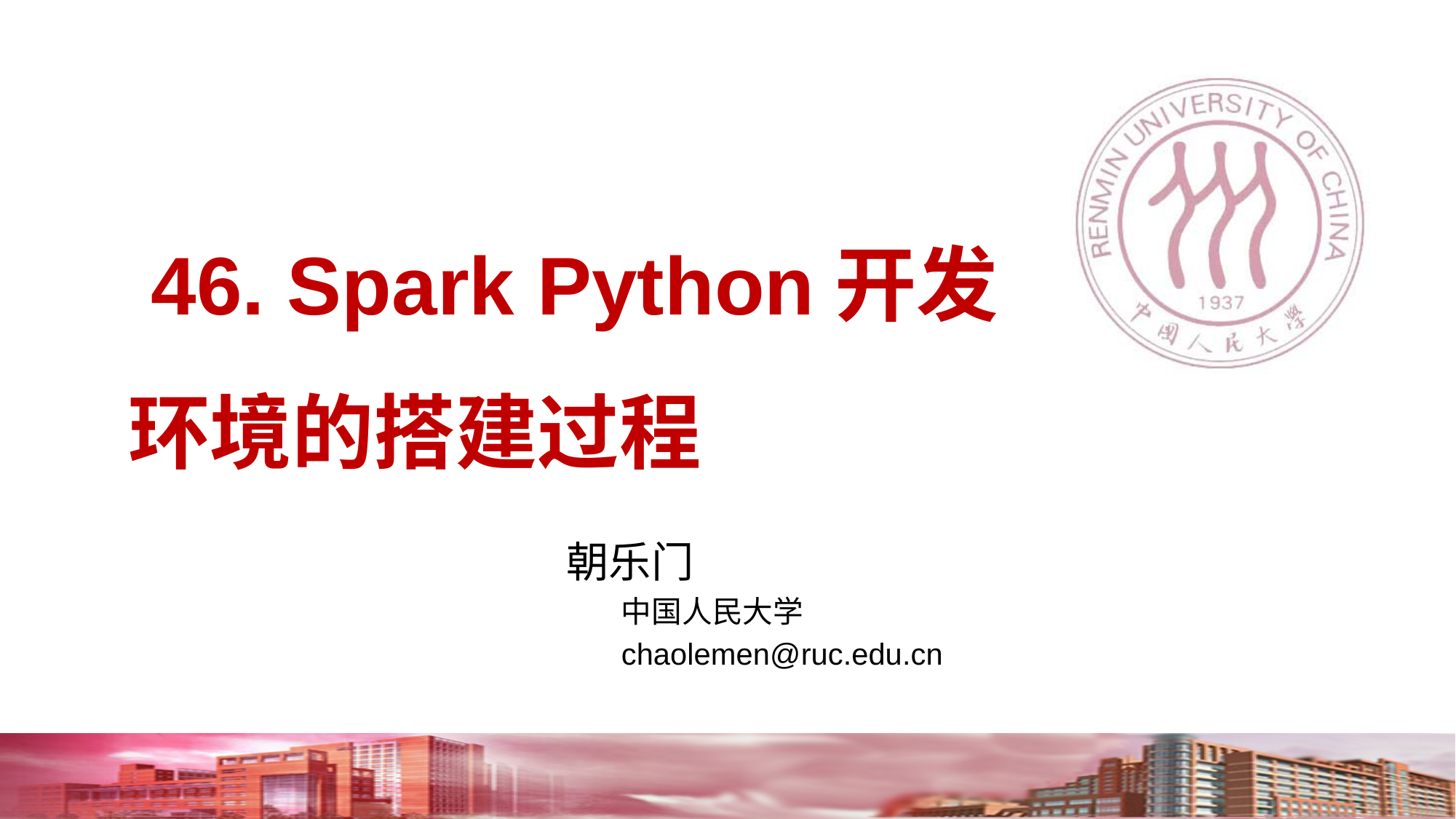

# 46. Spark Python开发环境的搭建过程
朝乐门
中国人民大学
chaolemen@ruc.edu.cn